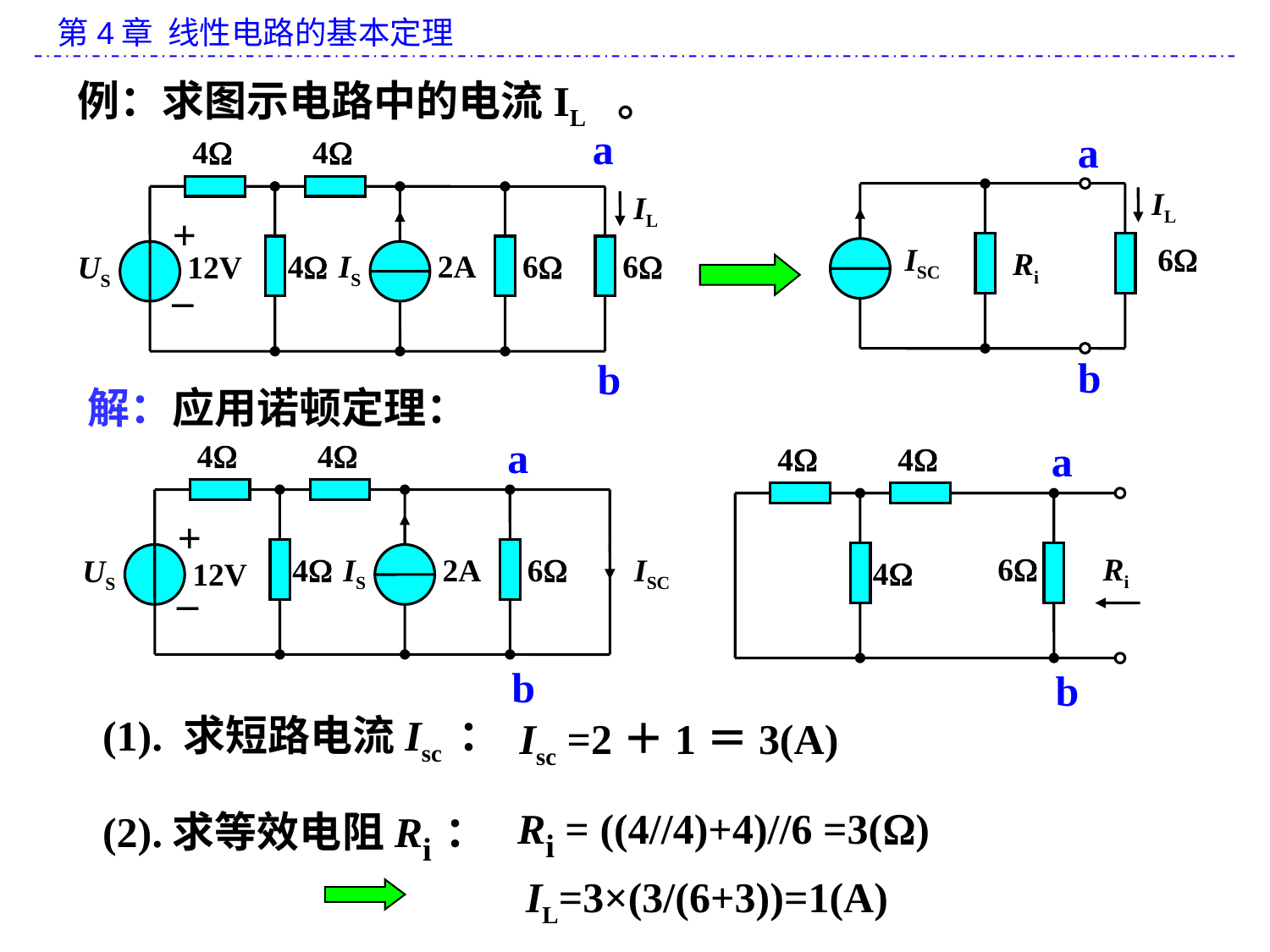

例：求图示电路中的电流IL  。
a
b
a
IL

ISC
6Ω
Ri

b

4Ω
4Ω

IL

+

4Ω
IS
2A
6Ω
6Ω
US

12V
_

解：
应用诺顿定理：
a
4Ω
4Ω

+

4Ω
IS
2A
ISC
US

12V
_

b
a
4Ω
4Ω

6Ω
Ri
4Ω

b

6Ω

(1). 求短路电流Isc ：
Isc =2＋1＝3(A)
Ri = ((4//4)+4)//6 =3(Ω)
(2).求等效电阻Ri：
IL=3×(3/(6+3))=1(A)